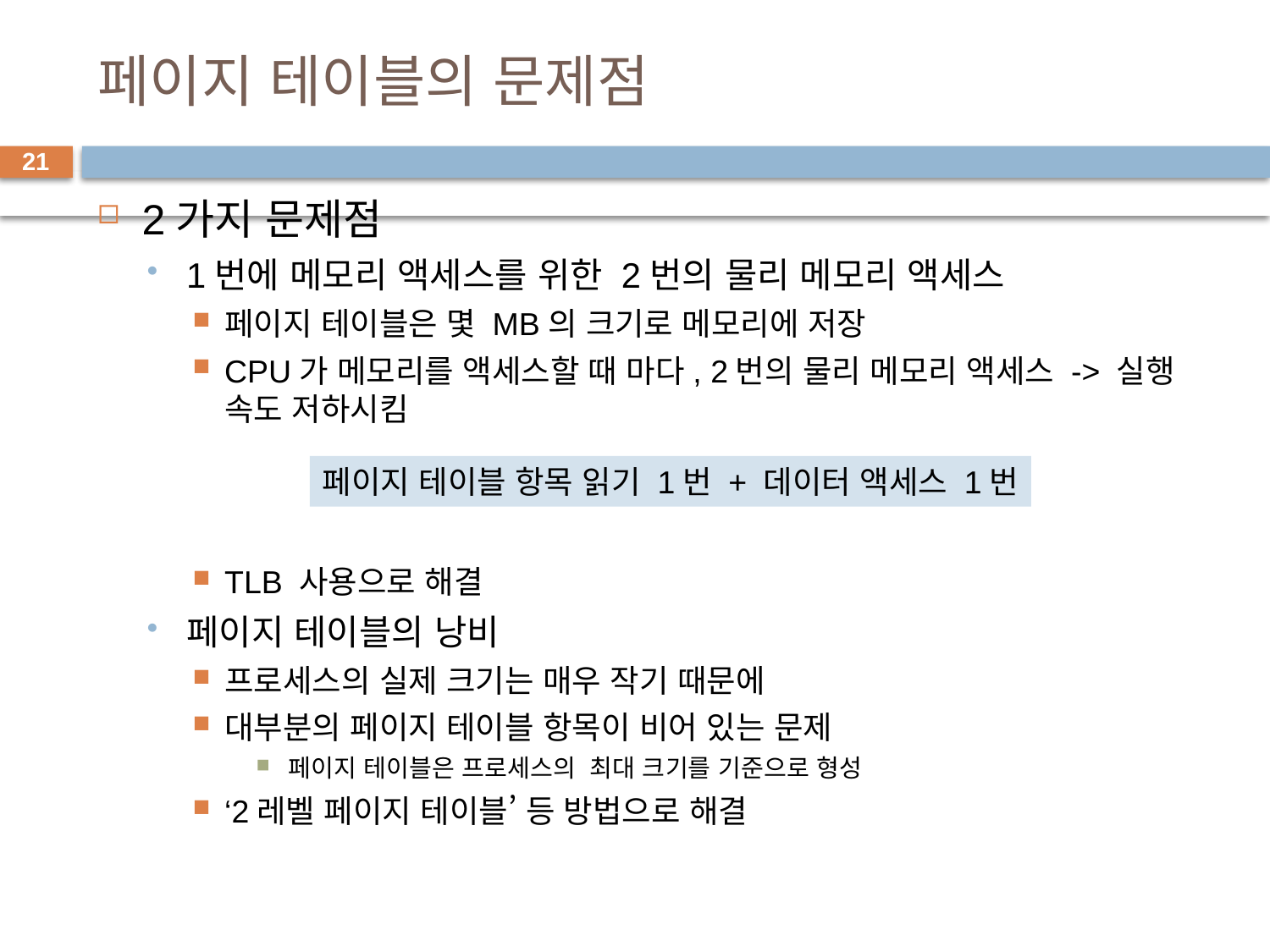

# 페이지 테이블의 문제점
21
2가지 문제점
1번에 메모리 액세스를 위한 2번의 물리 메모리 액세스
페이지 테이블은 몇 MB의 크기로 메모리에 저장
CPU가 메모리를 액세스할 때 마다, 2번의 물리 메모리 액세스 -> 실행 속도 저하시킴

TLB 사용으로 해결
페이지 테이블의 낭비
프로세스의 실제 크기는 매우 작기 때문에
대부분의 페이지 테이블 항목이 비어 있는 문제
페이지 테이블은 프로세스의  최대 크기를 기준으로 형성
‘2레벨 페이지 테이블’ 등 방법으로 해결

페이지 테이블 항목 읽기 1번 + 데이터 액세스 1번